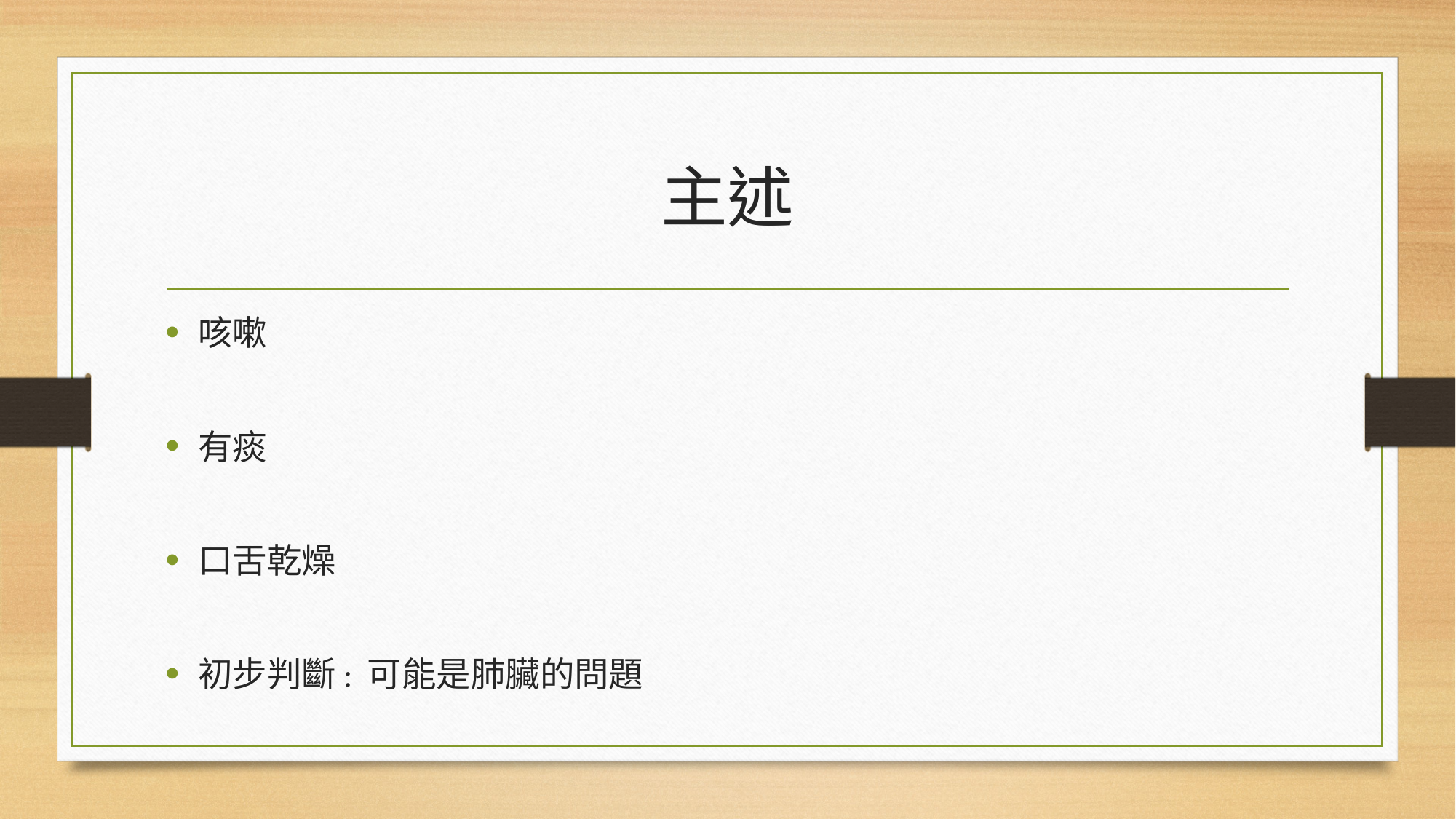

# 主述
咳嗽

有痰

口舌乾燥

初步判斷: 可能是肺臟的問題